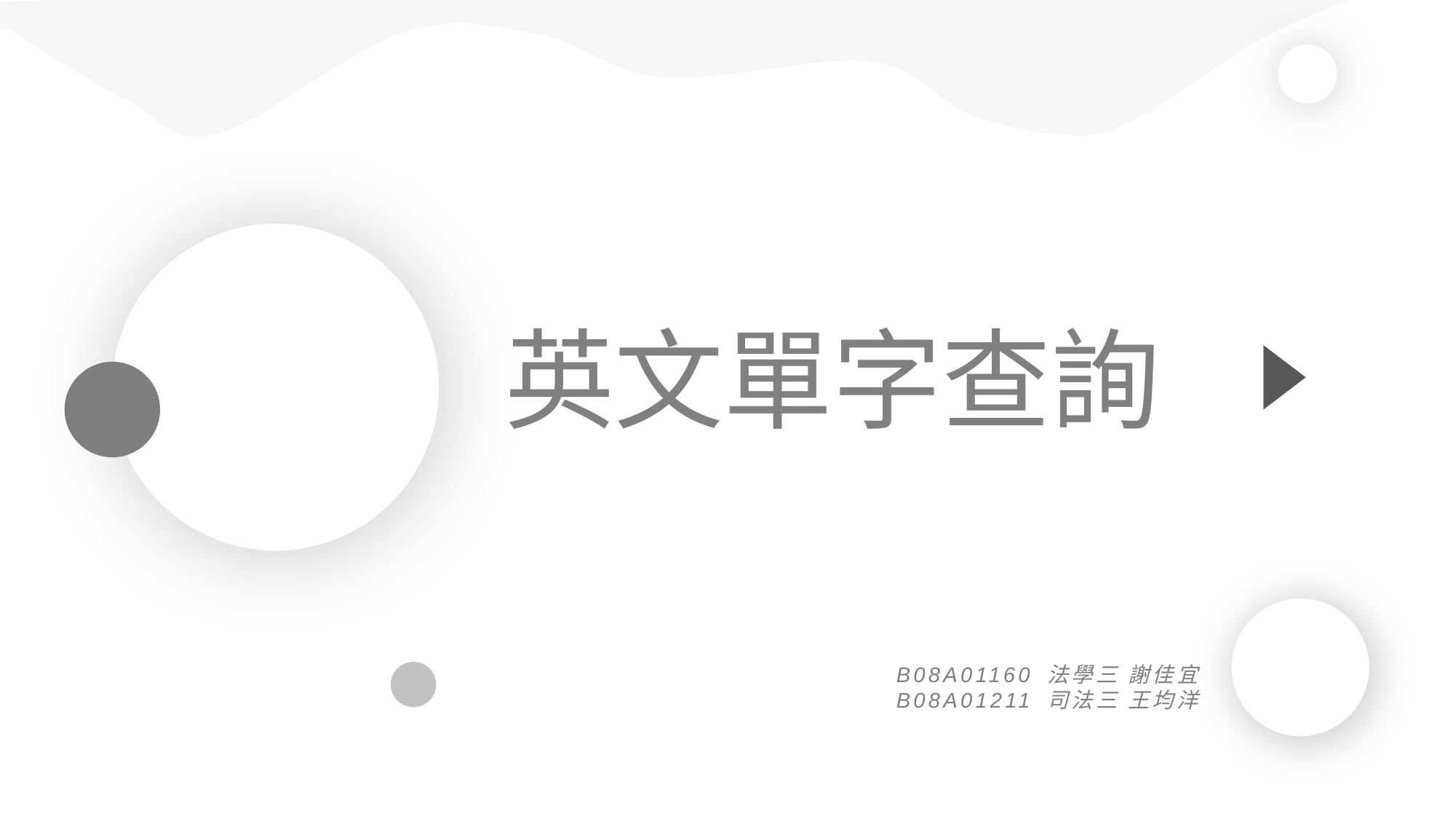

英文單字查詢

B08A01160 法學三 謝佳宜
B08A01211 司法三 王均洋